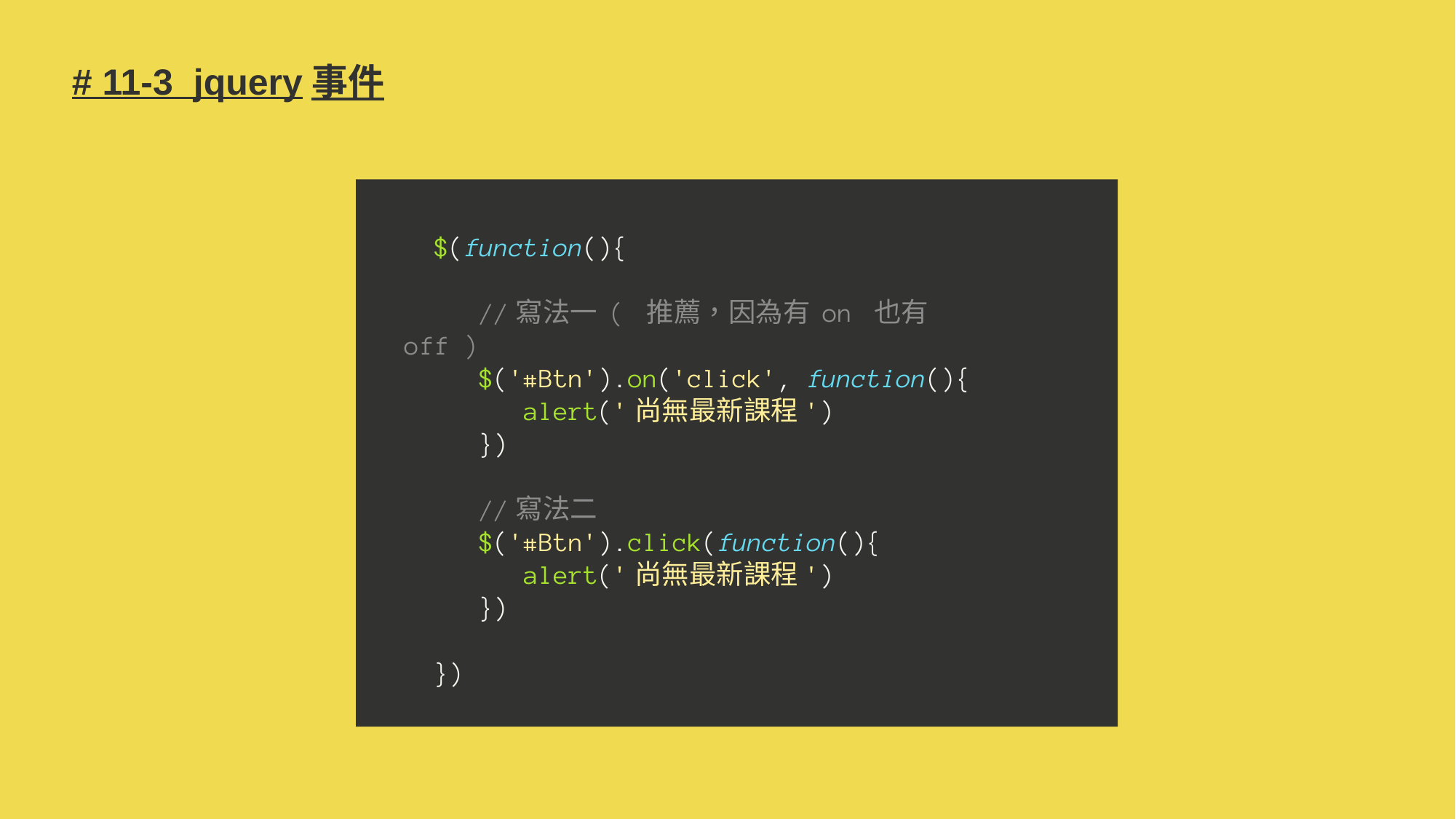

# # 11-3  jquery事件

  $(function(){

     //寫法一 ( 推薦，因為有 on 也有 off )
     $('#Btn').on('click', function(){
        alert('尚無最新課程')
     })

     //寫法二
     $('#Btn').click(function(){
        alert('尚無最新課程')
     })
  })